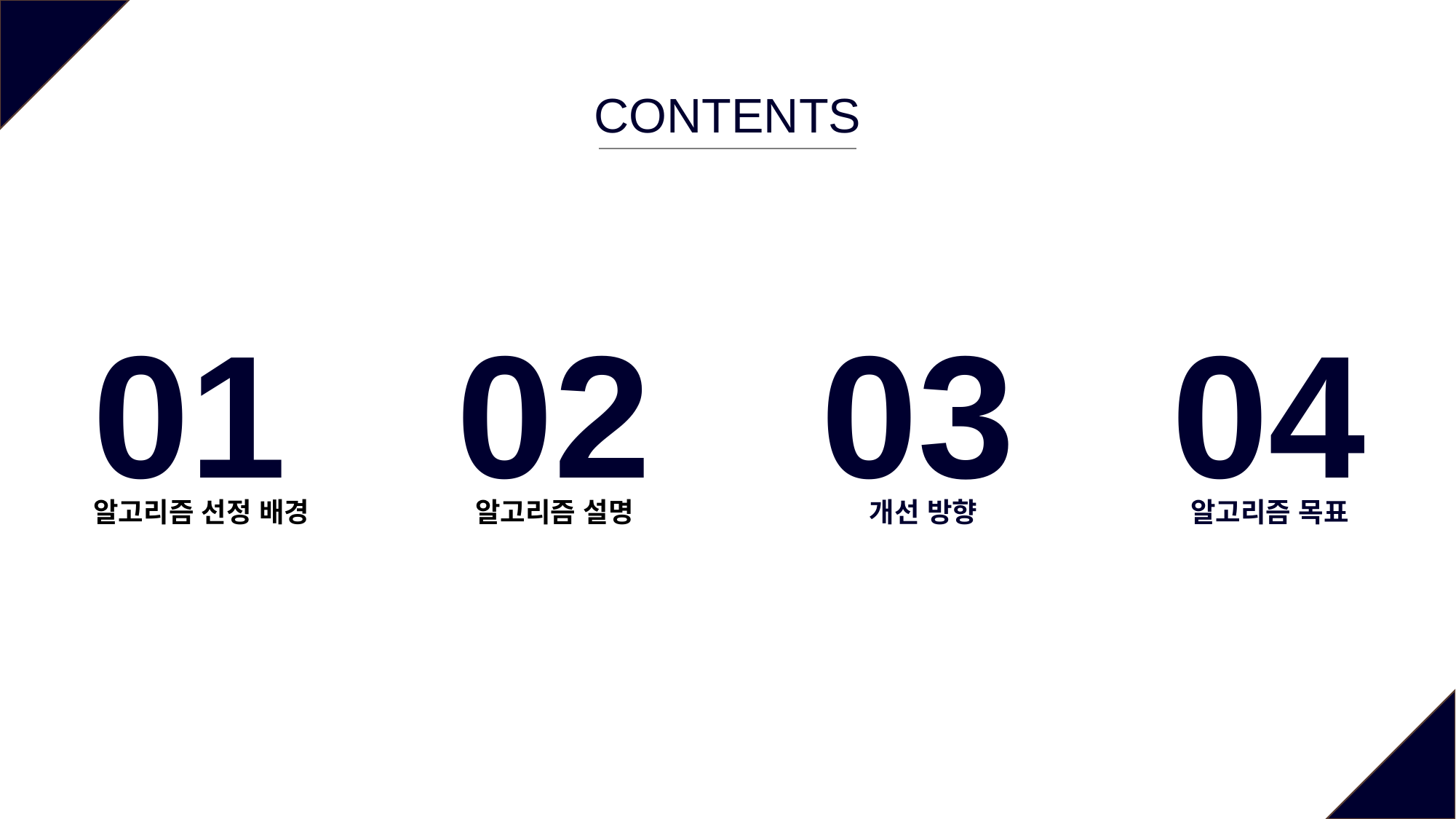

CONTENTS
01
02
03
04
알고리즘 선정 배경
알고리즘 설명
개선 방향
알고리즘 목표